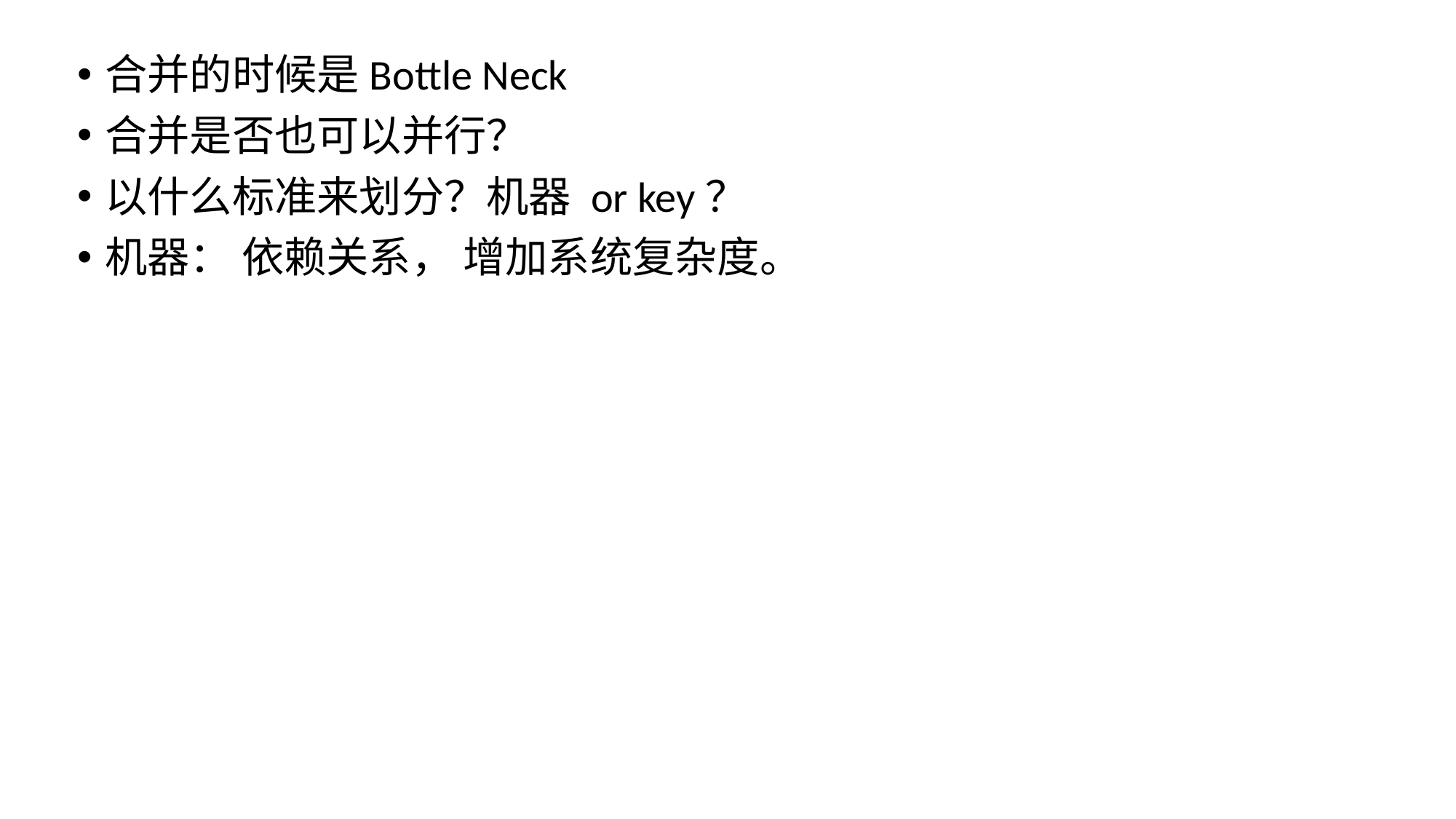

合并的时候是Bottle Neck
合并是否也可以并行？
以什么标准来划分？机器 or key？
机器： 依赖关系， 增加系统复杂度。